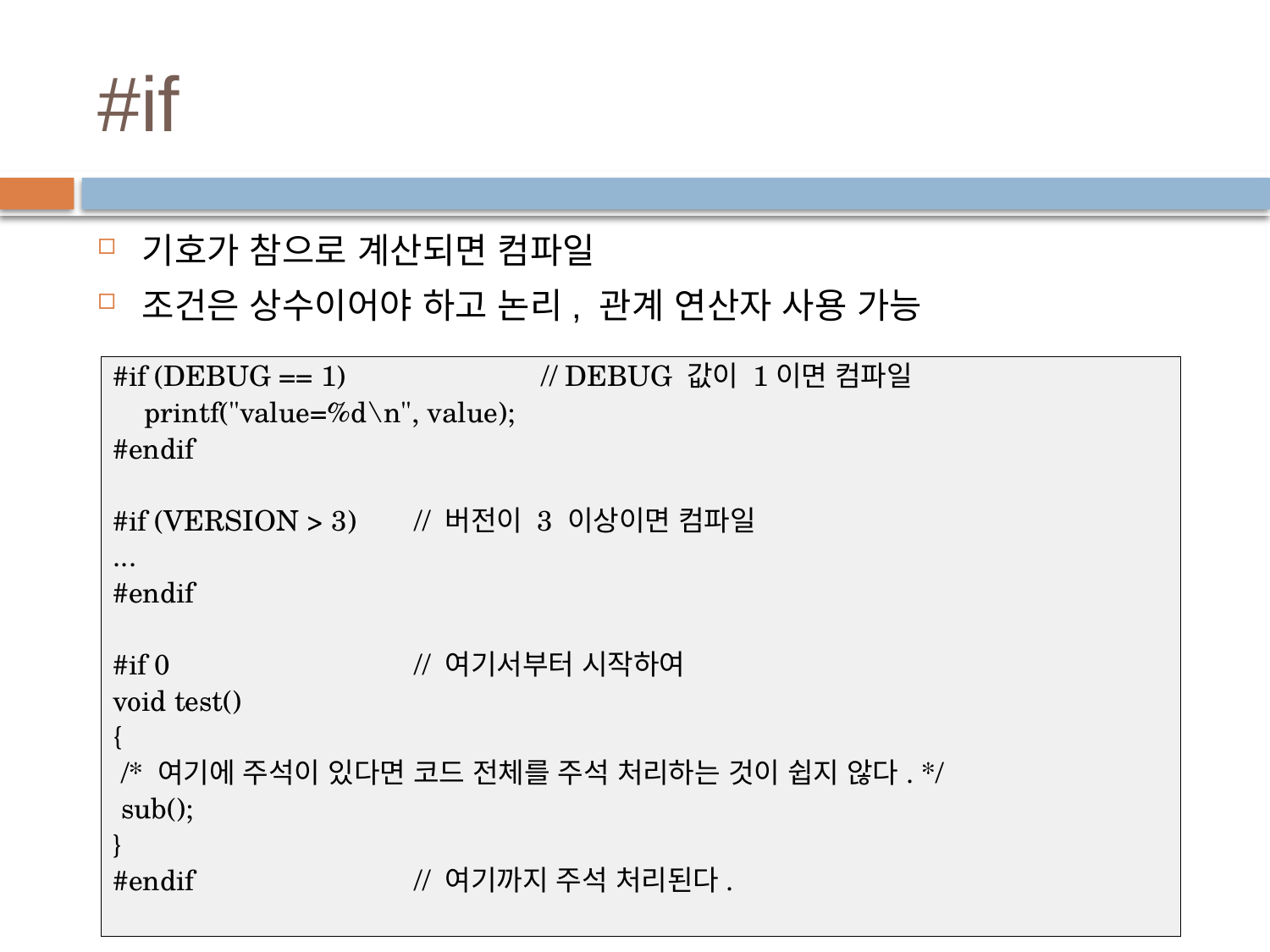

# #if
기호가 참으로 계산되면 컴파일
조건은 상수이어야 하고 논리, 관계 연산자 사용 가능

#if (DEBUG == 1)		// DEBUG 값이 1이면 컴파일
    printf("value=%d\n", value);
#endif

#if (VERSION > 3)	// 버전이 3 이상이면 컴파일
...
#endif

#if 0		// 여기서부터 시작하여
void test()
{
 /* 여기에 주석이 있다면 코드 전체를 주석 처리하는 것이 쉽지 않다. */
 sub();
}
#endif		// 여기까지 주석 처리된다.